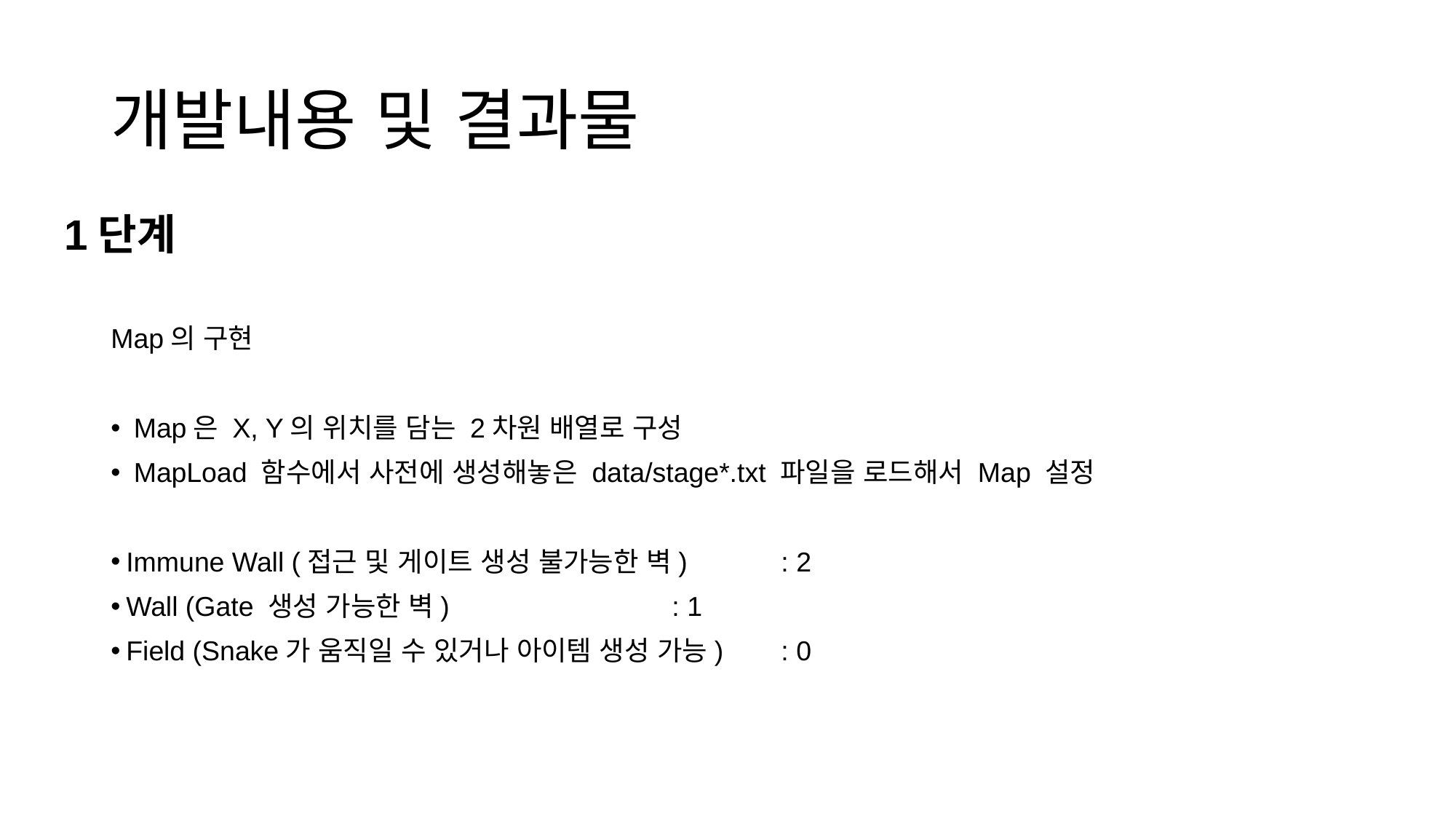

# 개발내용 및 결과물
1단계

Map의 구현

 Map은 X, Y의 위치를 담는 2차원 배열로 구성
 MapLoad 함수에서 사전에 생성해놓은 data/stage*.txt 파일을 로드해서 Map 설정

Immune Wall (접근 및 게이트 생성 불가능한 벽)	: 2
Wall (Gate 생성 가능한 벽)			: 1
Field (Snake가 움직일 수 있거나 아이템 생성 가능)	: 0